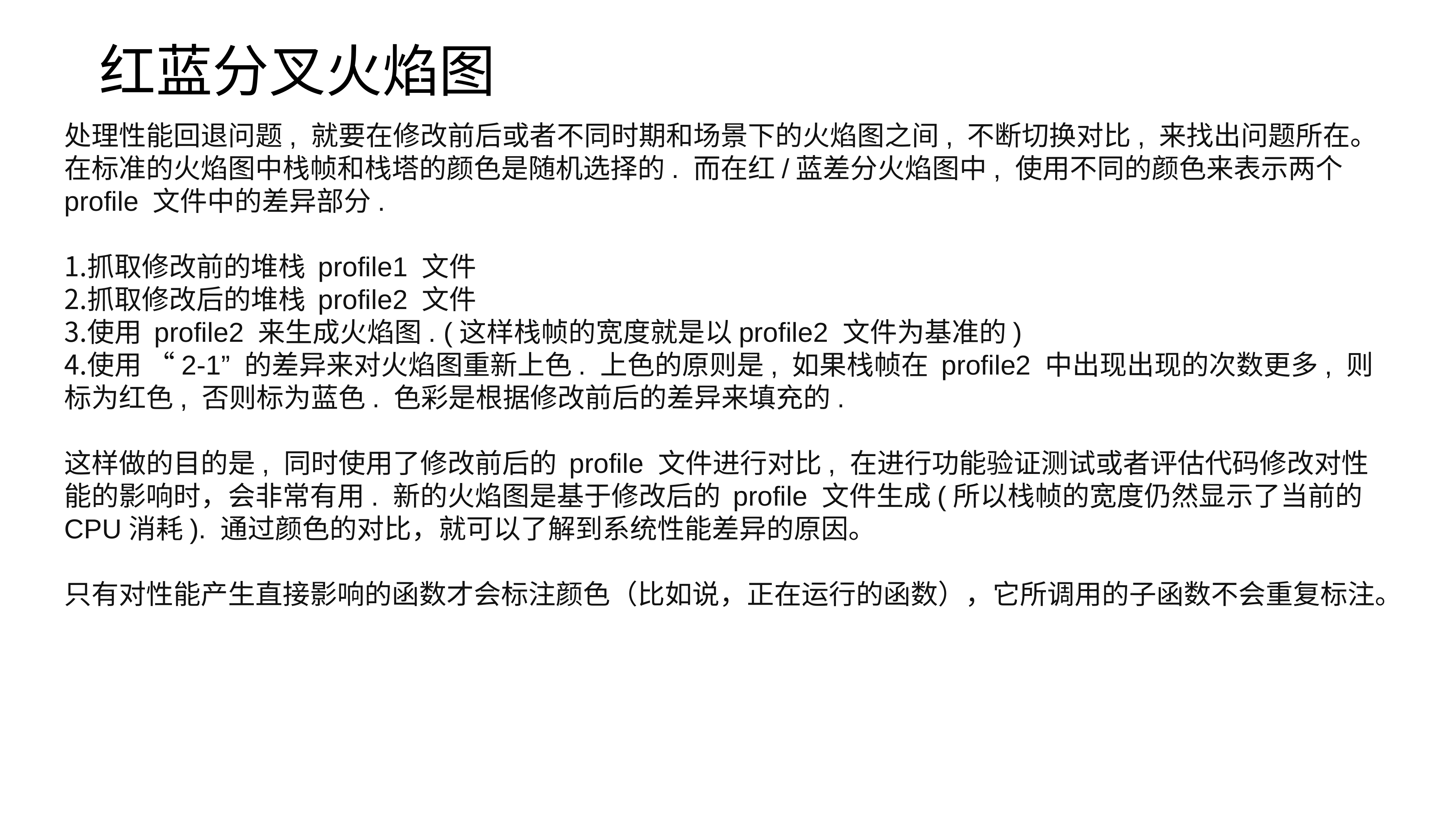

红蓝分叉火焰图
处理性能回退问题, 就要在修改前后或者不同时期和场景下的火焰图之间, 不断切换对比, 来找出问题所在。
在标准的火焰图中栈帧和栈塔的颜色是随机选择的. 而在红/蓝差分火焰图中, 使用不同的颜色来表示两个 profile 文件中的差异部分.

抓取修改前的堆栈 profile1 文件
抓取修改后的堆栈 profile2 文件
使用 profile2 来生成火焰图. (这样栈帧的宽度就是以profile2 文件为基准的)
使用 “2-1” 的差异来对火焰图重新上色. 上色的原则是, 如果栈帧在 profile2 中出现出现的次数更多, 则标为红色, 否则标为蓝色. 色彩是根据修改前后的差异来填充的.

这样做的目的是, 同时使用了修改前后的 profile 文件进行对比, 在进行功能验证测试或者评估代码修改对性能的影响时，会非常有用. 新的火焰图是基于修改后的 profile 文件生成(所以栈帧的宽度仍然显示了当前的CPU消耗). 通过颜色的对比，就可以了解到系统性能差异的原因。

只有对性能产生直接影响的函数才会标注颜色（比如说，正在运行的函数），它所调用的子函数不会重复标注。